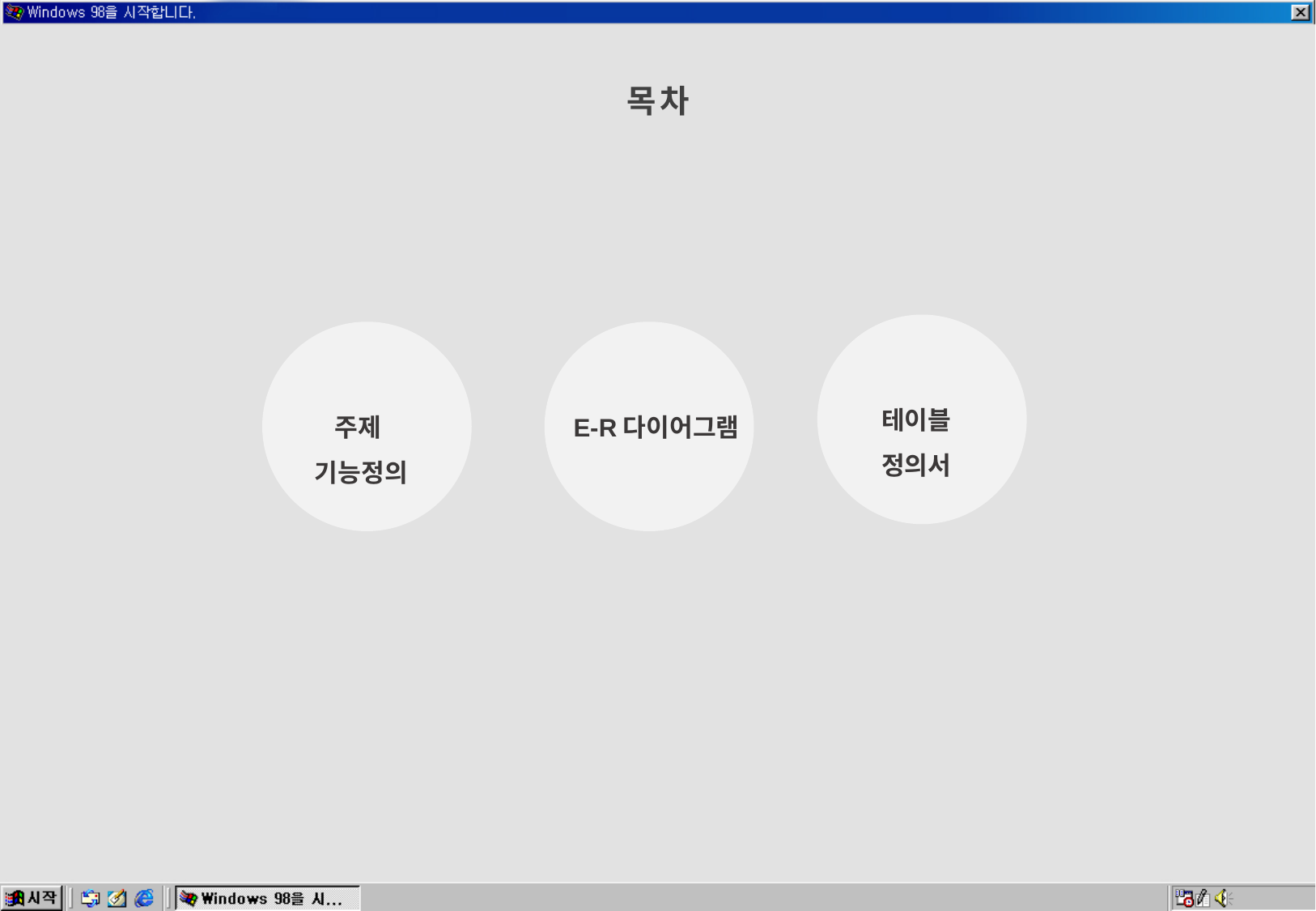

목 차

테이블
정의서
E-R다이어그램
주제
기능정의
아모레퍼시픽의 아리따움
폰트를 사용하여
디자인하였습니다